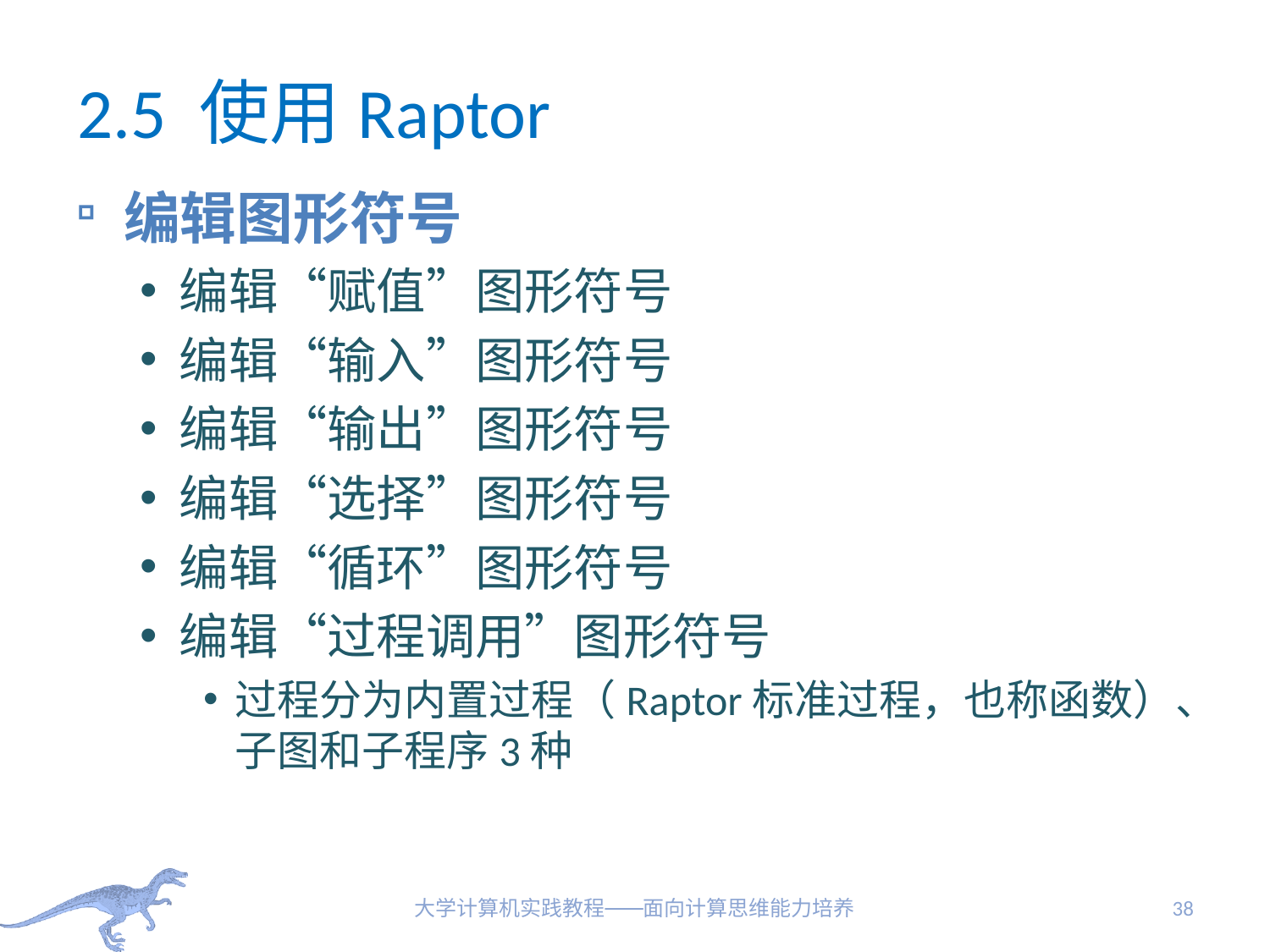

# 2.5 使用Raptor
编辑图形符号
编辑“赋值”图形符号
编辑“输入”图形符号
编辑“输出”图形符号
编辑“选择”图形符号
编辑“循环”图形符号
编辑“过程调用”图形符号
过程分为内置过程（Raptor标准过程，也称函数）、子图和子程序3种

大学计算机实践教程——面向计算思维能力培养
38